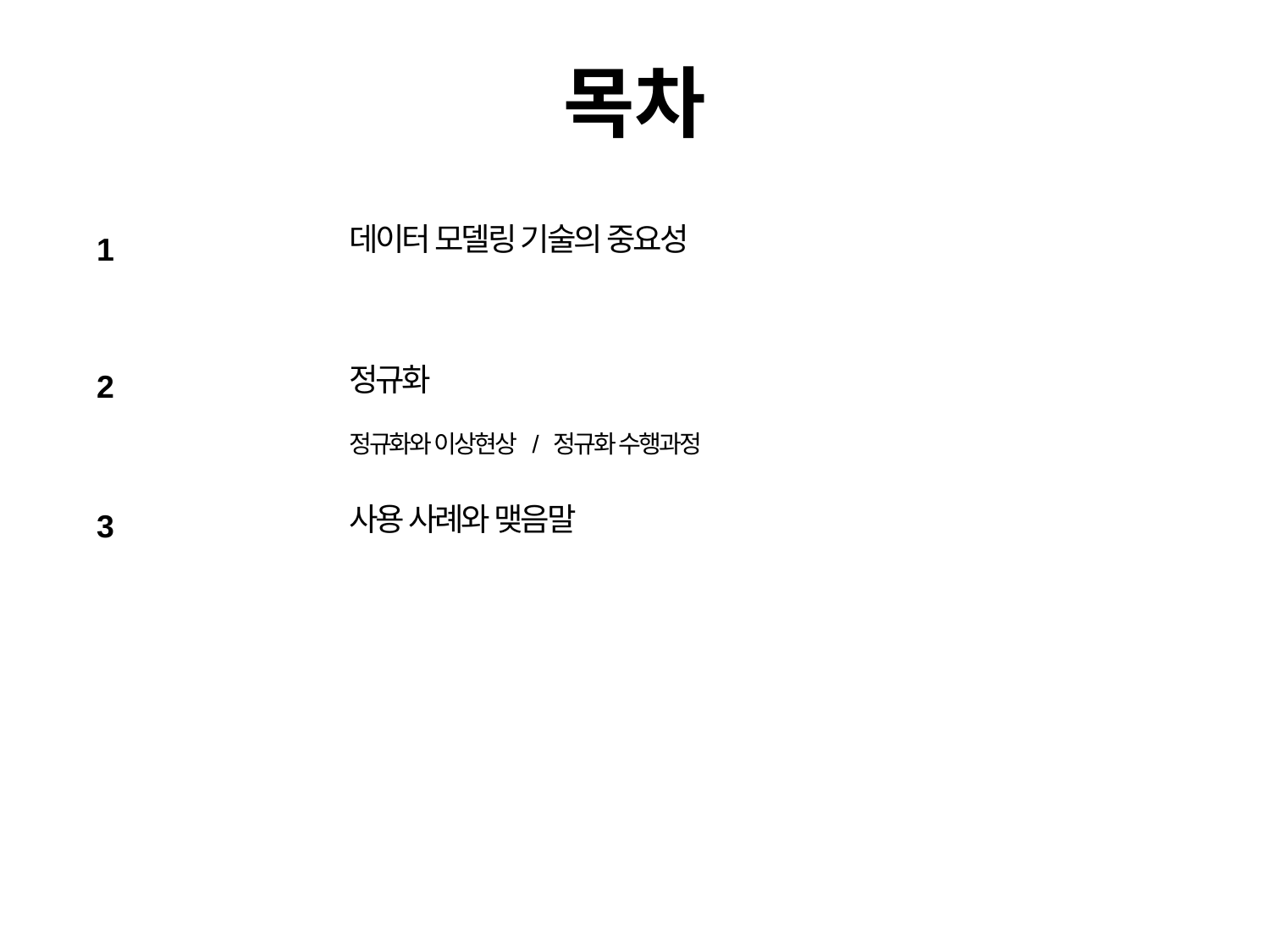

# 목차
데이터 모델링 기술의 중요성

1
정규화
정규화와 이상현상  /  정규화 수행과정
2
사용 사례와 맺음말

3